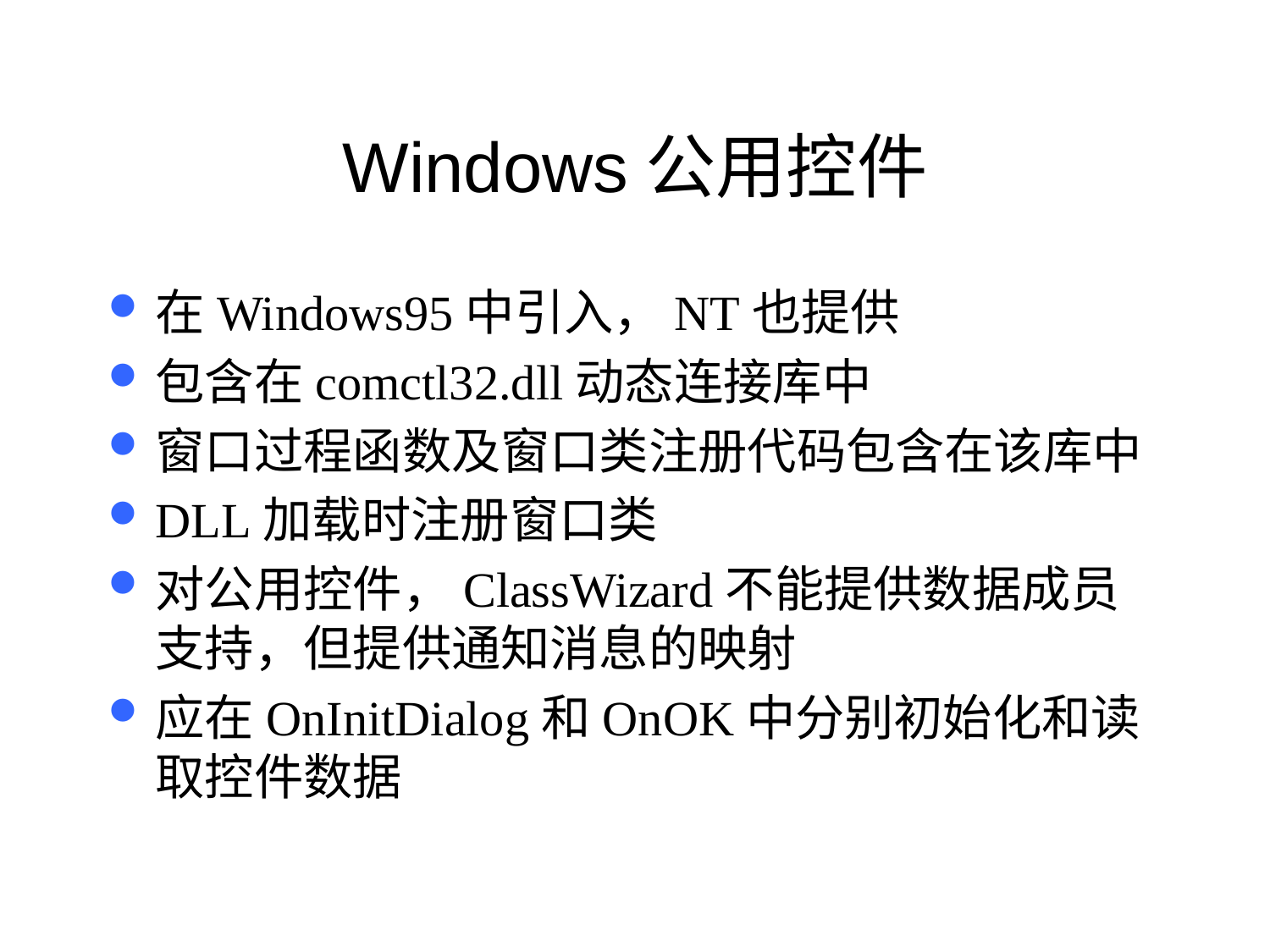

# Windows公用控件
在Windows95中引入，NT也提供
包含在comctl32.dll动态连接库中
窗口过程函数及窗口类注册代码包含在该库中
DLL加载时注册窗口类
对公用控件，ClassWizard不能提供数据成员支持，但提供通知消息的映射
应在OnInitDialog和OnOK中分别初始化和读取控件数据
61